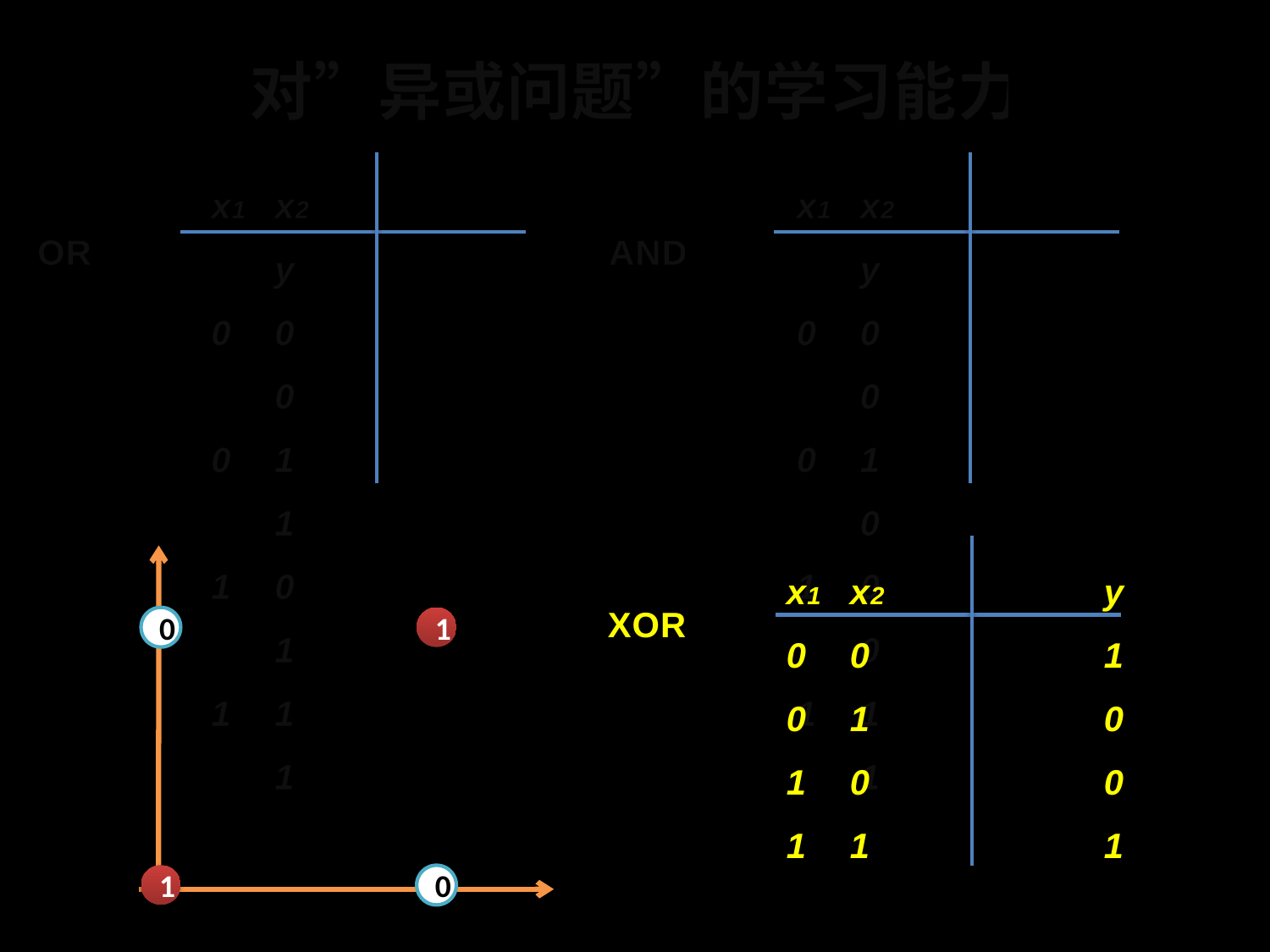

# 对”异或问题”的学习能力
x1	x2 		y
0 	0		0
0	1		1
1	0		1
1	1		1
x1	x2 		y
0 	0		0
0	1		0
1	0		0
1	1		1

OR
AND
x1	x2 		y
0 	0		1
0	1		0
1	0		0
1	1		1
XOR
0
1
1
0